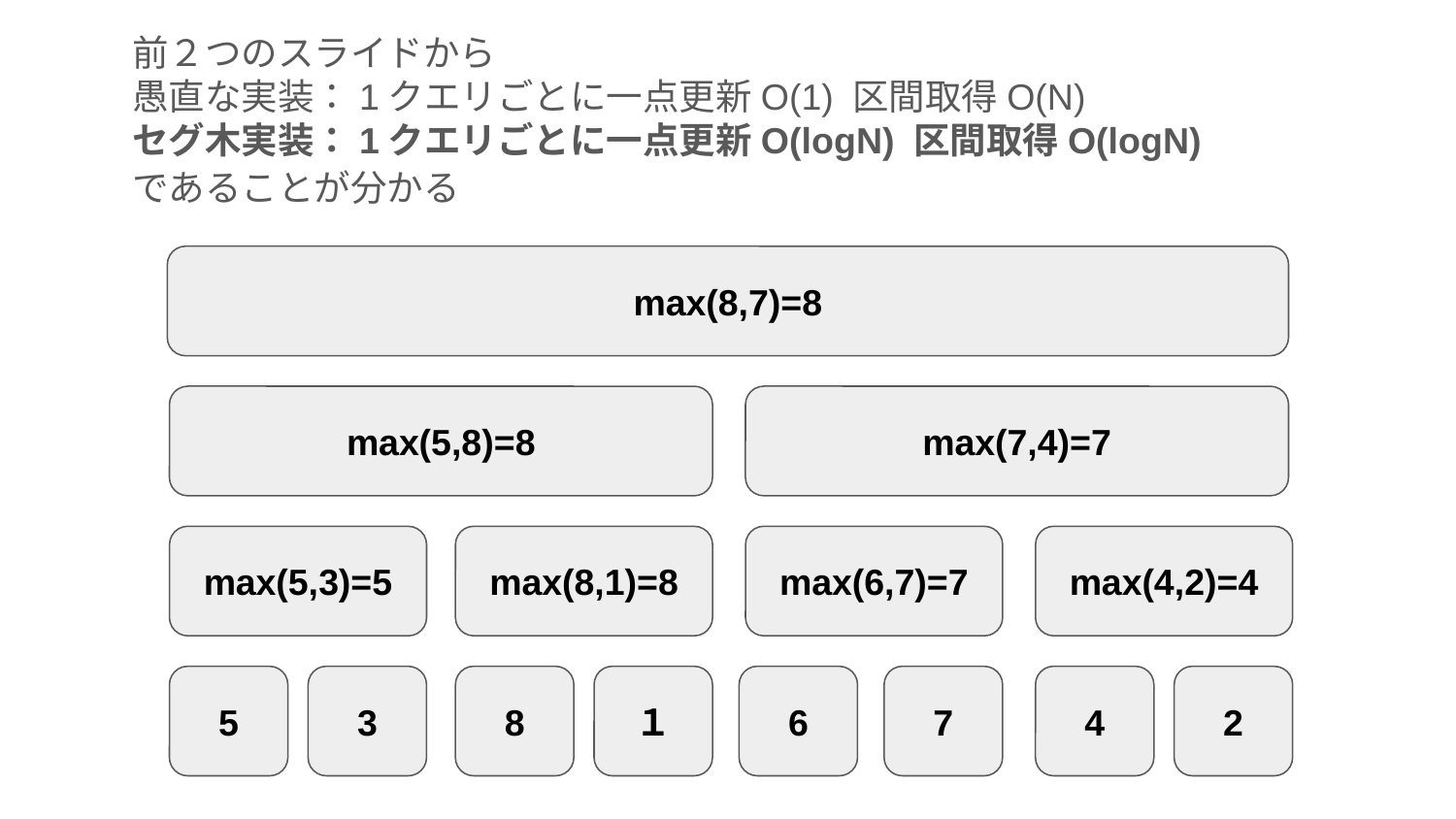

前２つのスライドから
愚直な実装：1クエリごとに一点更新O(1) 区間取得O(N)
セグ木実装：1クエリごとに一点更新O(logN) 区間取得O(logN)
であることが分かる
max(8,7)=8
max(5,8)=8
max(7,4)=7
max(5,3)=5
max(8,1)=8
max(6,7)=7
max(4,2)=4
5
3
8
１
6
7
4
2